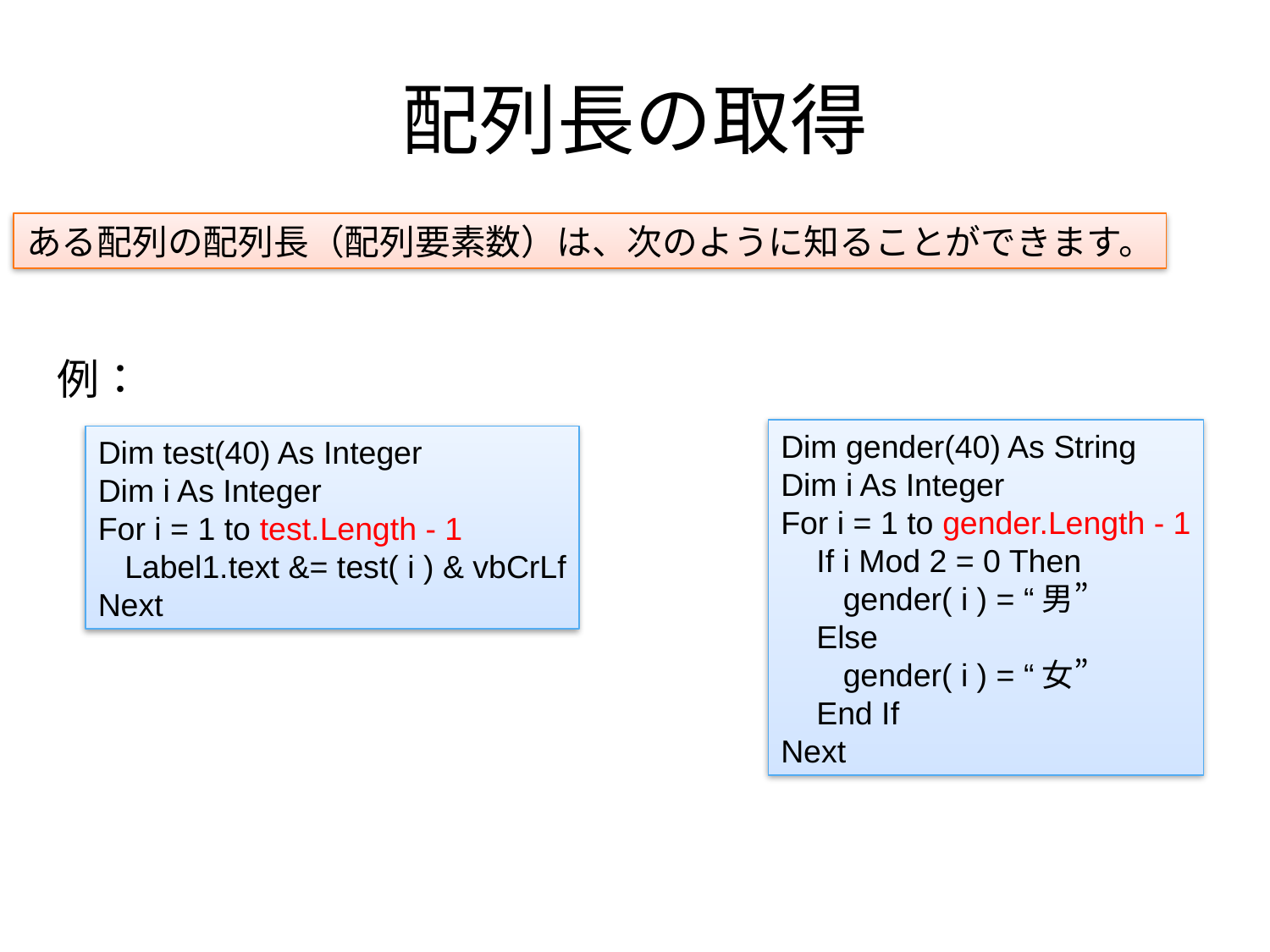

# 配列長の取得

ある配列の配列長（配列要素数）は、次のように知ることができます。
例：
Dim gender(40) As String
Dim i As Integer
For i = 1 to gender.Length - 1
    If i Mod 2 = 0 Then
       gender( i ) = “男”
    Else
       gender( i ) = “女”
    End If
Next
Dim test(40) As Integer
Dim i As Integer
For i = 1 to test.Length - 1
   Label1.text &= test( i ) & vbCrLf
Next